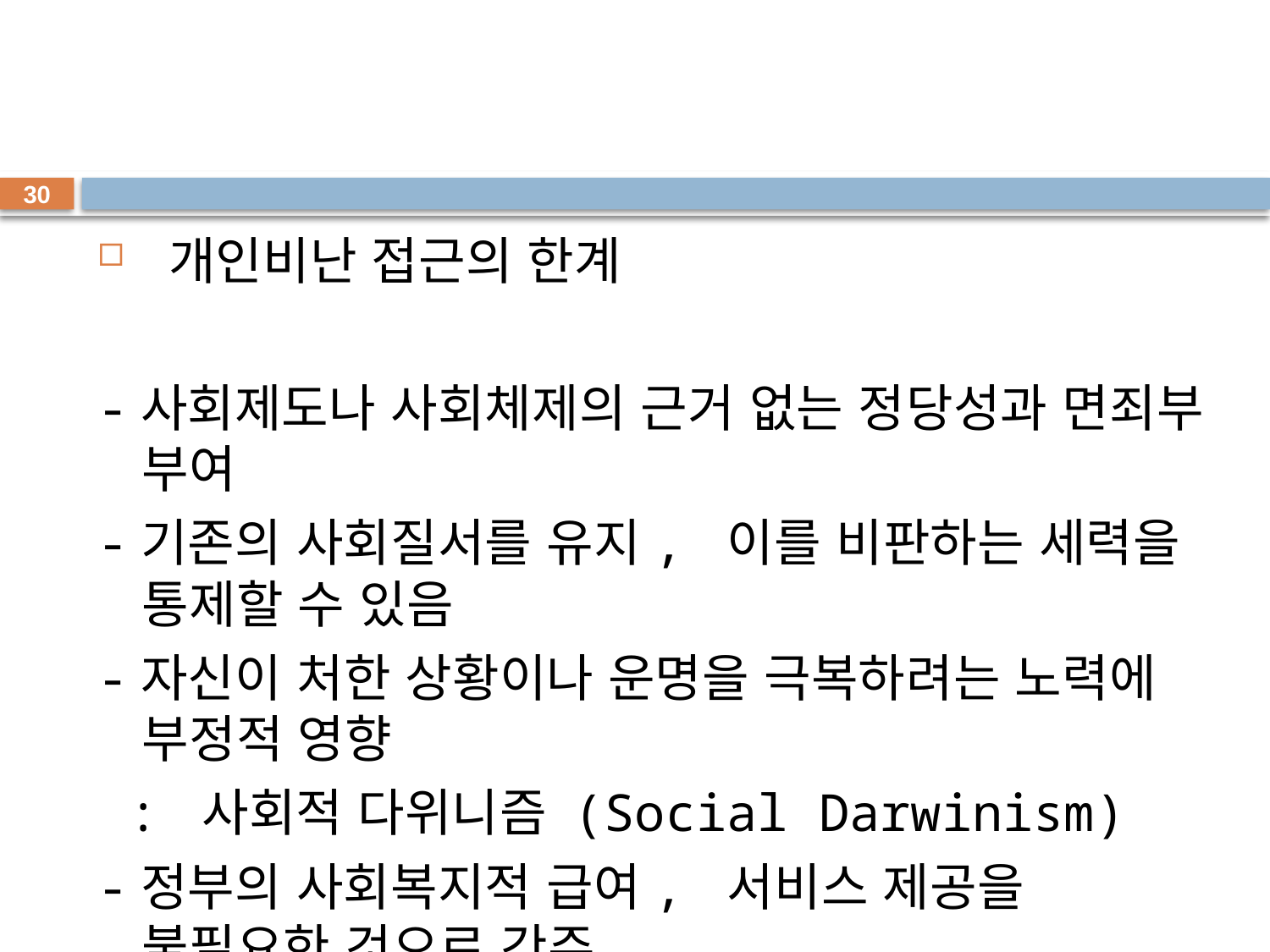

#
30
 개인비난 접근의 한계

-사회제도나 사회체제의 근거 없는 정당성과 면죄부 부여
-기존의 사회질서를 유지, 이를 비판하는 세력을 통제할 수 있음
-자신이 처한 상황이나 운명을 극복하려는 노력에 부정적 영향
 : 사회적 다위니즘 (Social Darwinism)
-정부의 사회복지적 급여, 서비스 제공을 불필요한 것으로 간주